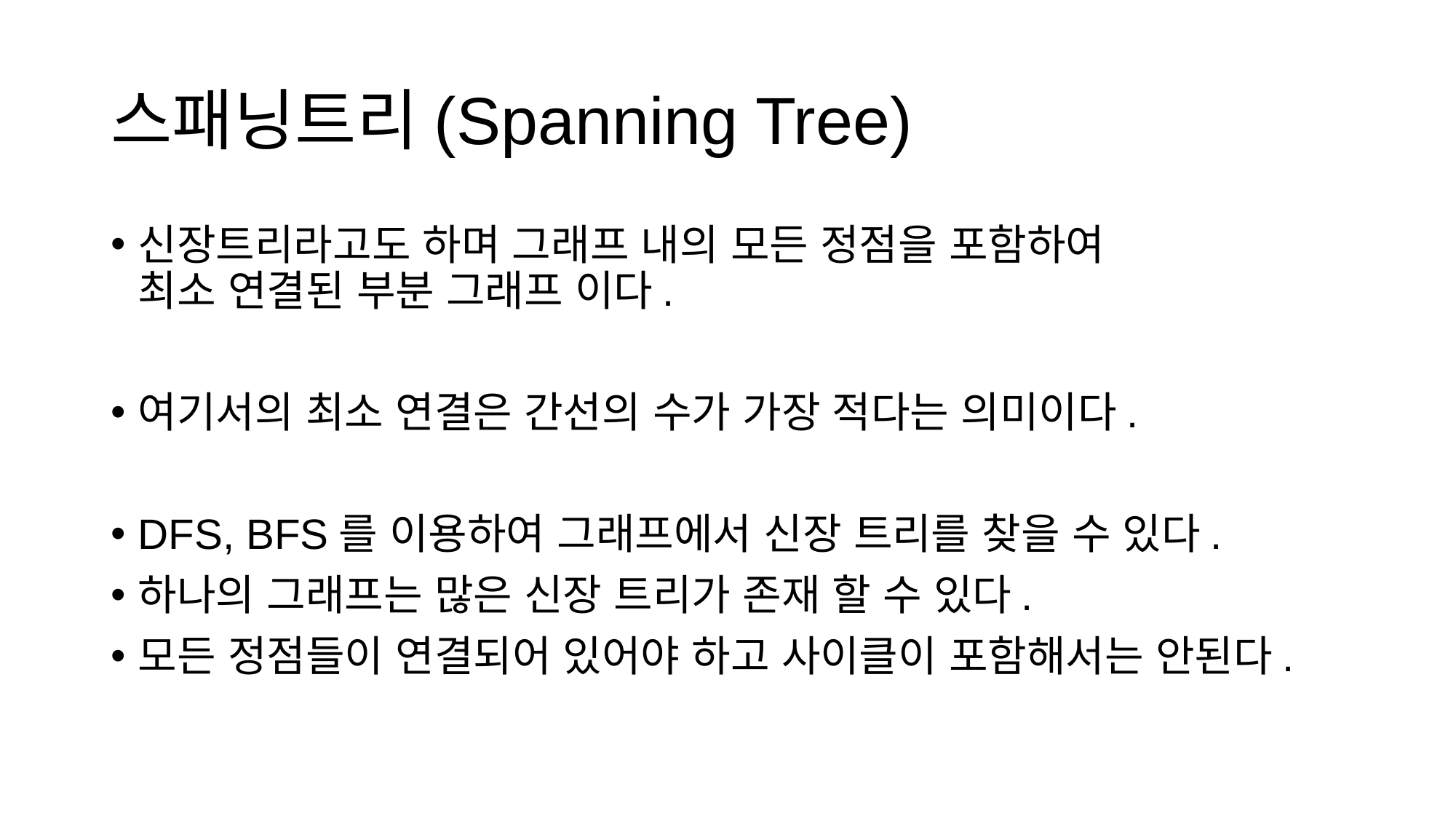

# 스패닝트리(Spanning Tree)
신장트리라고도 하며 그래프 내의 모든 정점을 포함하여
최소 연결된 부분 그래프 이다.

여기서의 최소 연결은 간선의 수가 가장 적다는 의미이다.

DFS, BFS를 이용하여 그래프에서 신장 트리를 찾을 수 있다.
하나의 그래프는 많은 신장 트리가 존재 할 수 있다.
모든 정점들이 연결되어 있어야 하고 사이클이 포함해서는 안된다.